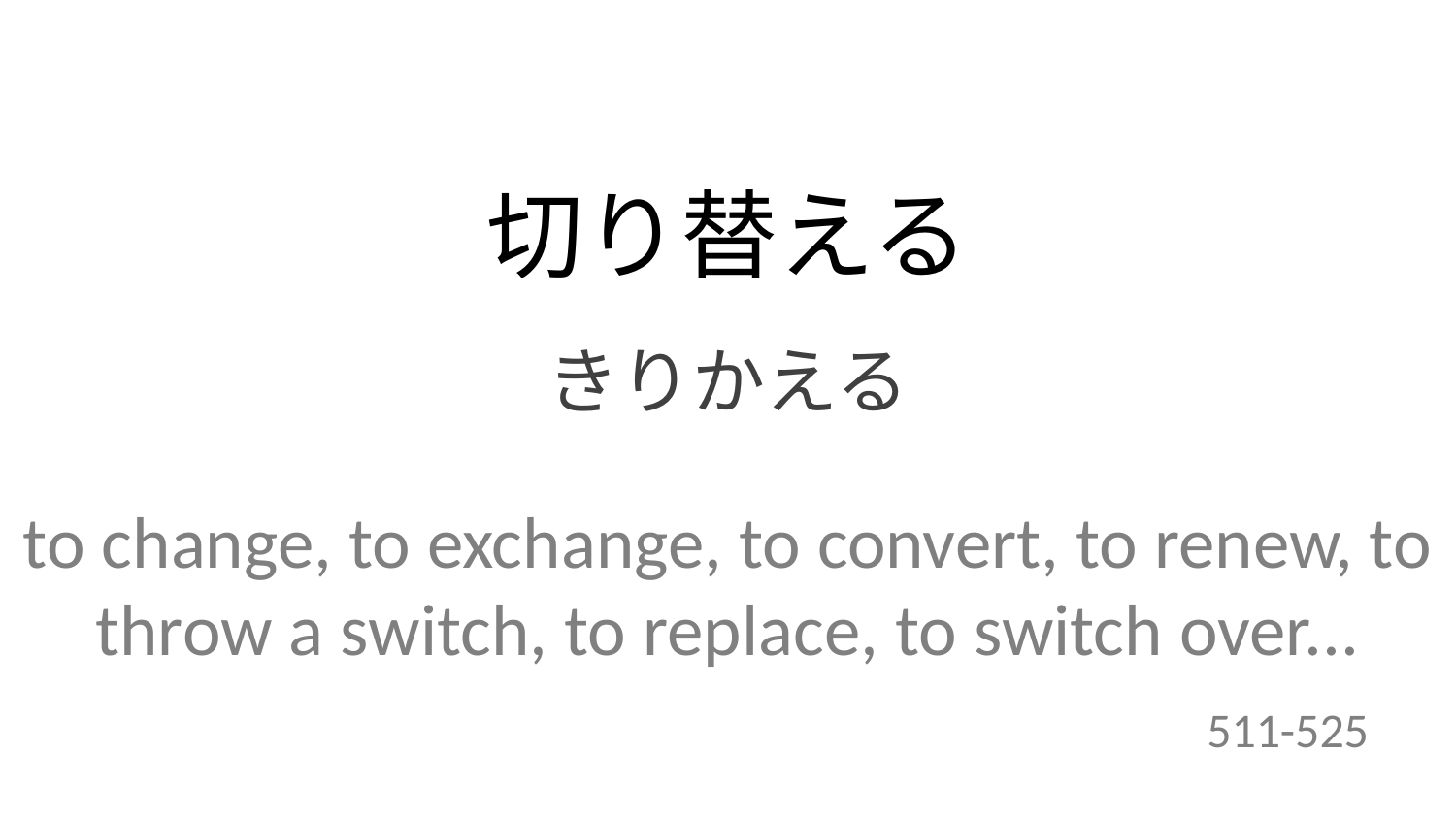

切り替える

きりかえる
to change, to exchange, to convert, to renew, to throw a switch, to replace, to switch over...
511-525